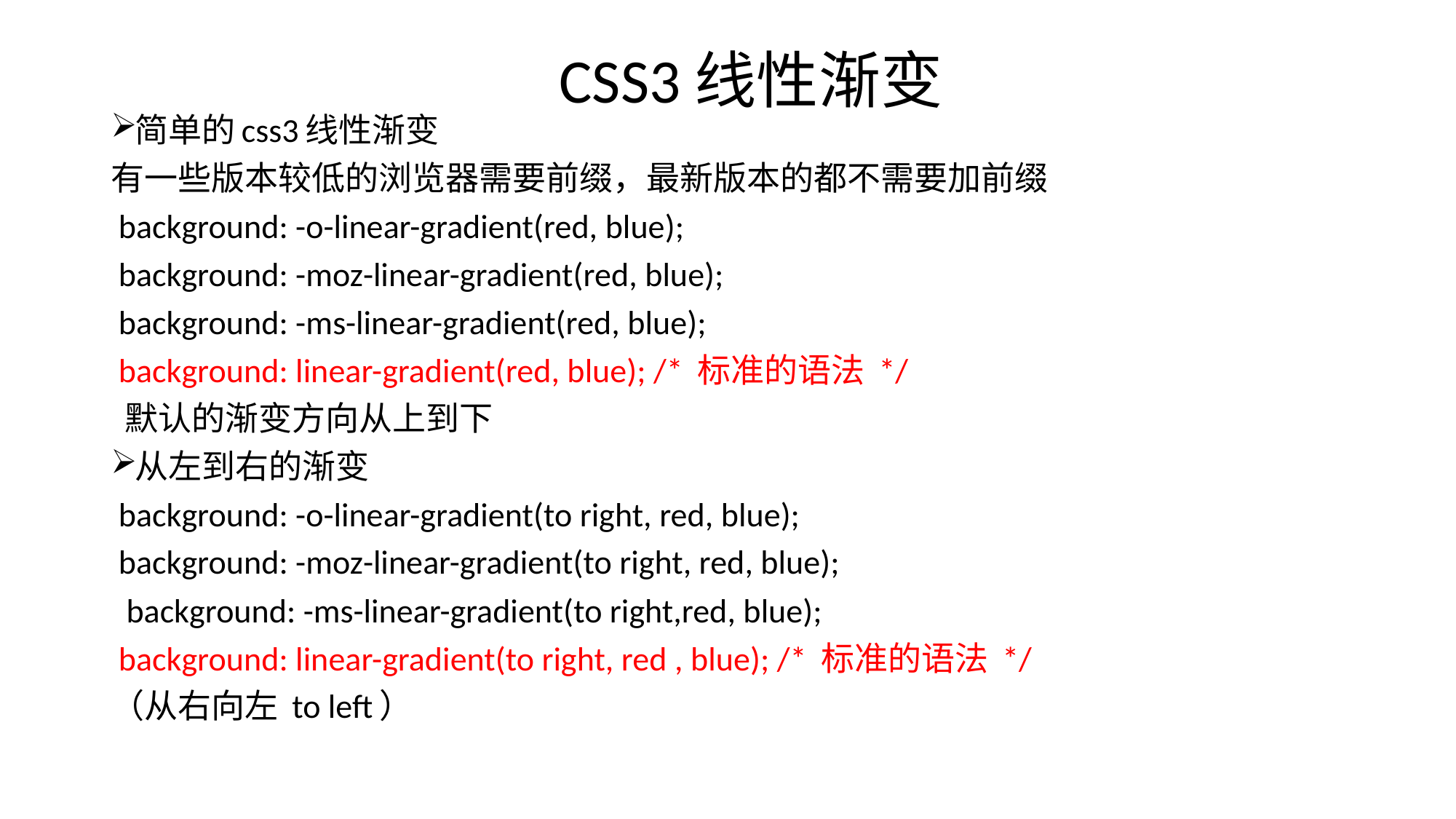

# CSS3线性渐变
简单的css3线性渐变
有一些版本较低的浏览器需要前缀，最新版本的都不需要加前缀
 background: -o-linear-gradient(red, blue);
 background: -moz-linear-gradient(red, blue);
 background: -ms-linear-gradient(red, blue);
 background: linear-gradient(red, blue); /* 标准的语法 */
 默认的渐变方向从上到下
从左到右的渐变
 background: -o-linear-gradient(to right, red, blue);
 background: -moz-linear-gradient(to right, red, blue);
  background: -ms-linear-gradient(to right,red, blue);
 background: linear-gradient(to right, red , blue); /* 标准的语法 */
（从右向左 to left）